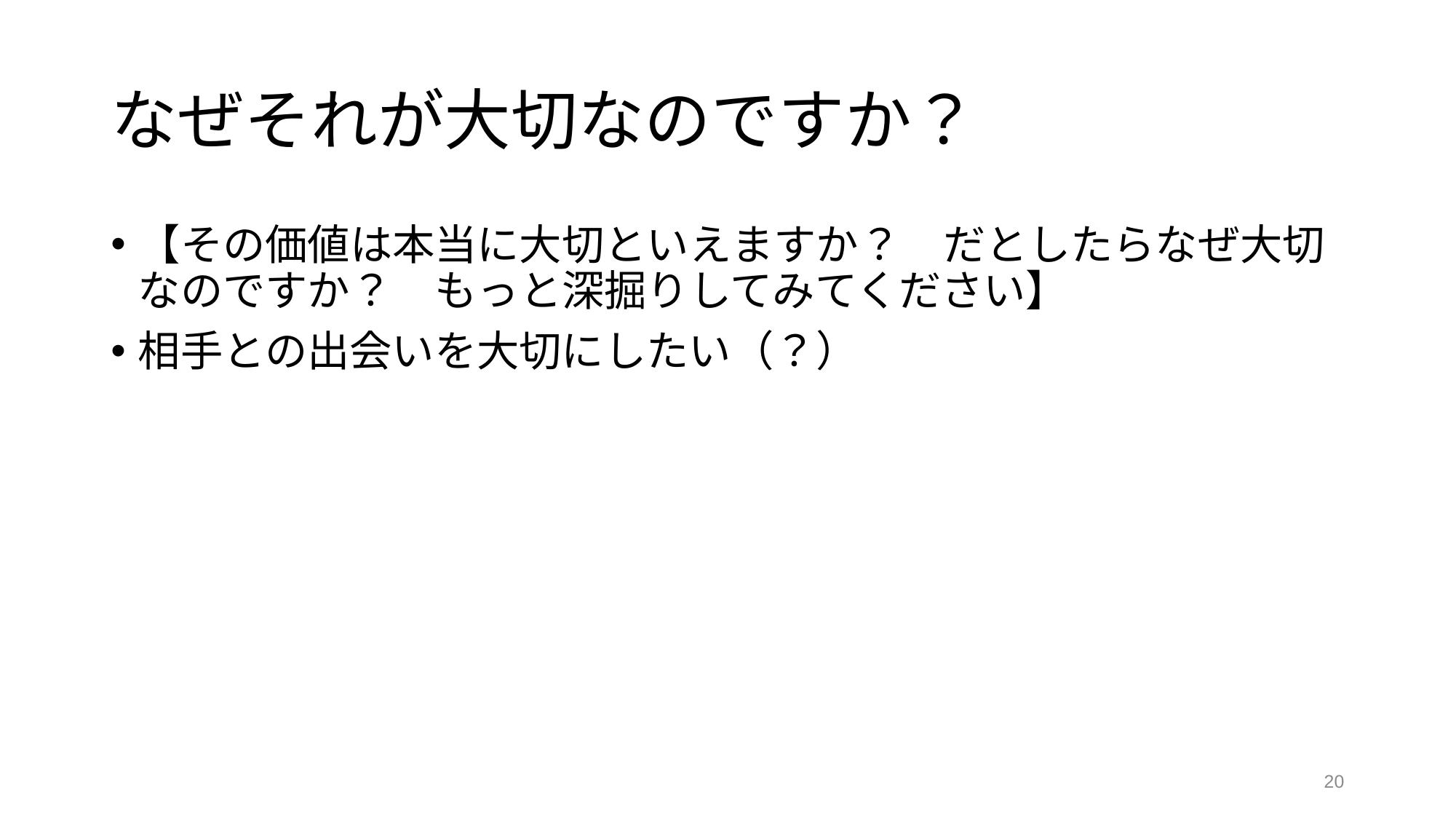

# なぜそれが大切なのですか？
【その価値は本当に大切といえますか？　だとしたらなぜ大切なのですか？　もっと深掘りしてみてください】
相手との出会いを大切にしたい（？）
20